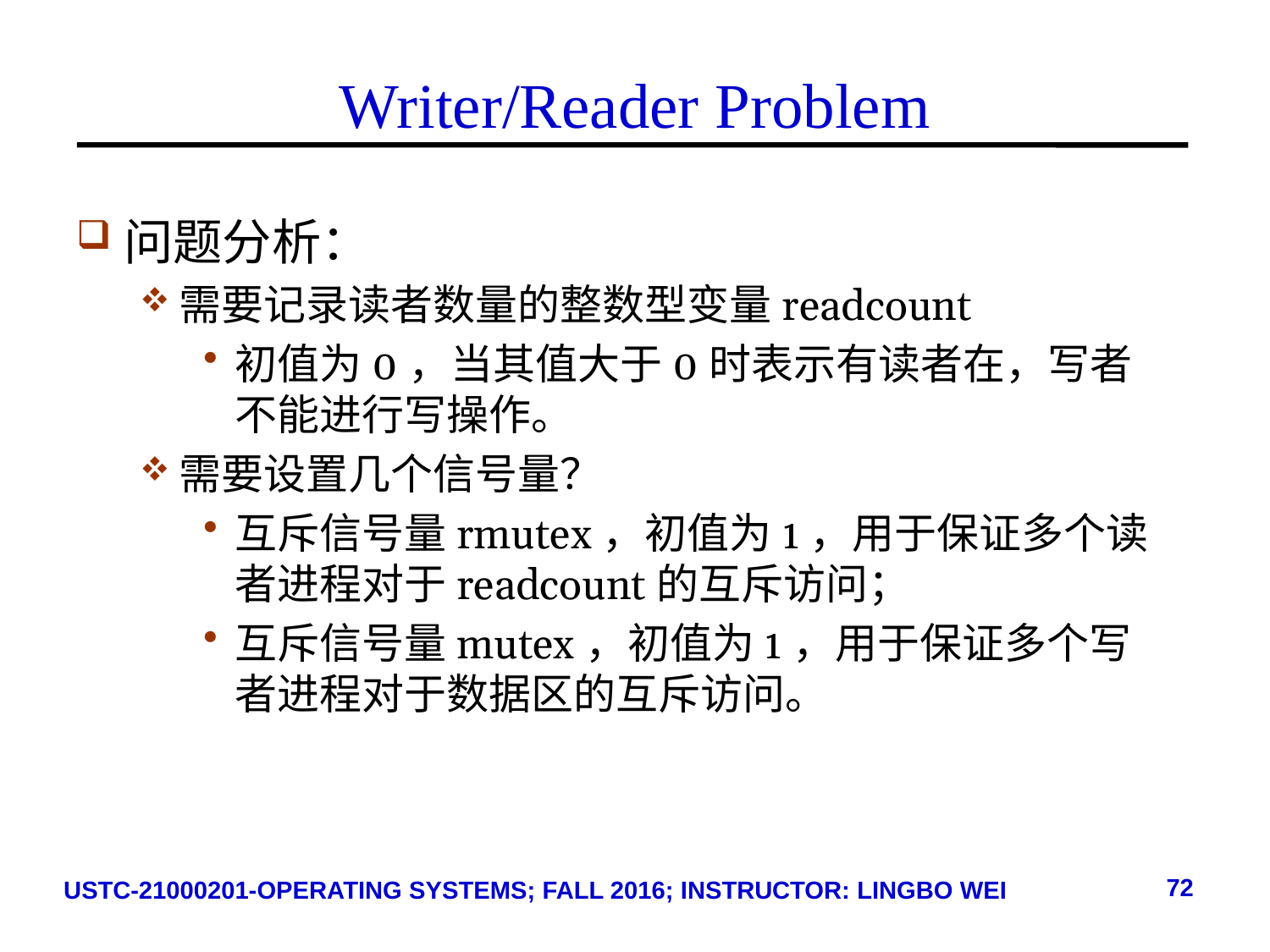

# Writer/Reader Problem
问题分析：
需要记录读者数量的整数型变量readcount
初值为0，当其值大于0时表示有读者在，写者不能进行写操作。
需要设置几个信号量？
互斥信号量rmutex，初值为1，用于保证多个读者进程对于readcount的互斥访问；
互斥信号量mutex，初值为1，用于保证多个写者进程对于数据区的互斥访问。

72
USTC-21000201-OPERATING SYSTEMS; FALL 2016; INSTRUCTOR: LINGBO WEI